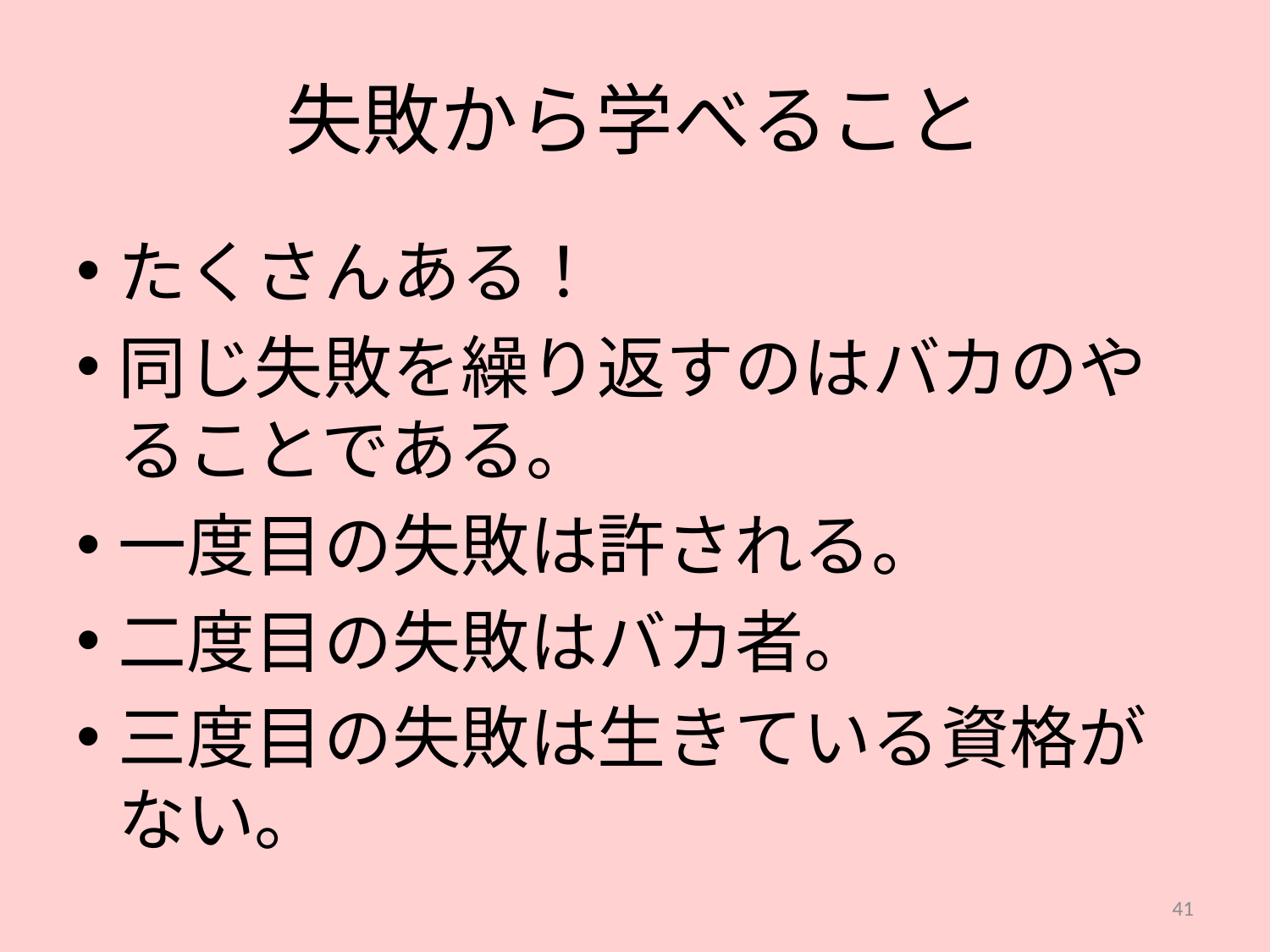

# 失敗から学べること
たくさんある！
同じ失敗を繰り返すのはバカのやることである。
一度目の失敗は許される。
二度目の失敗はバカ者。
三度目の失敗は生きている資格がない。
41